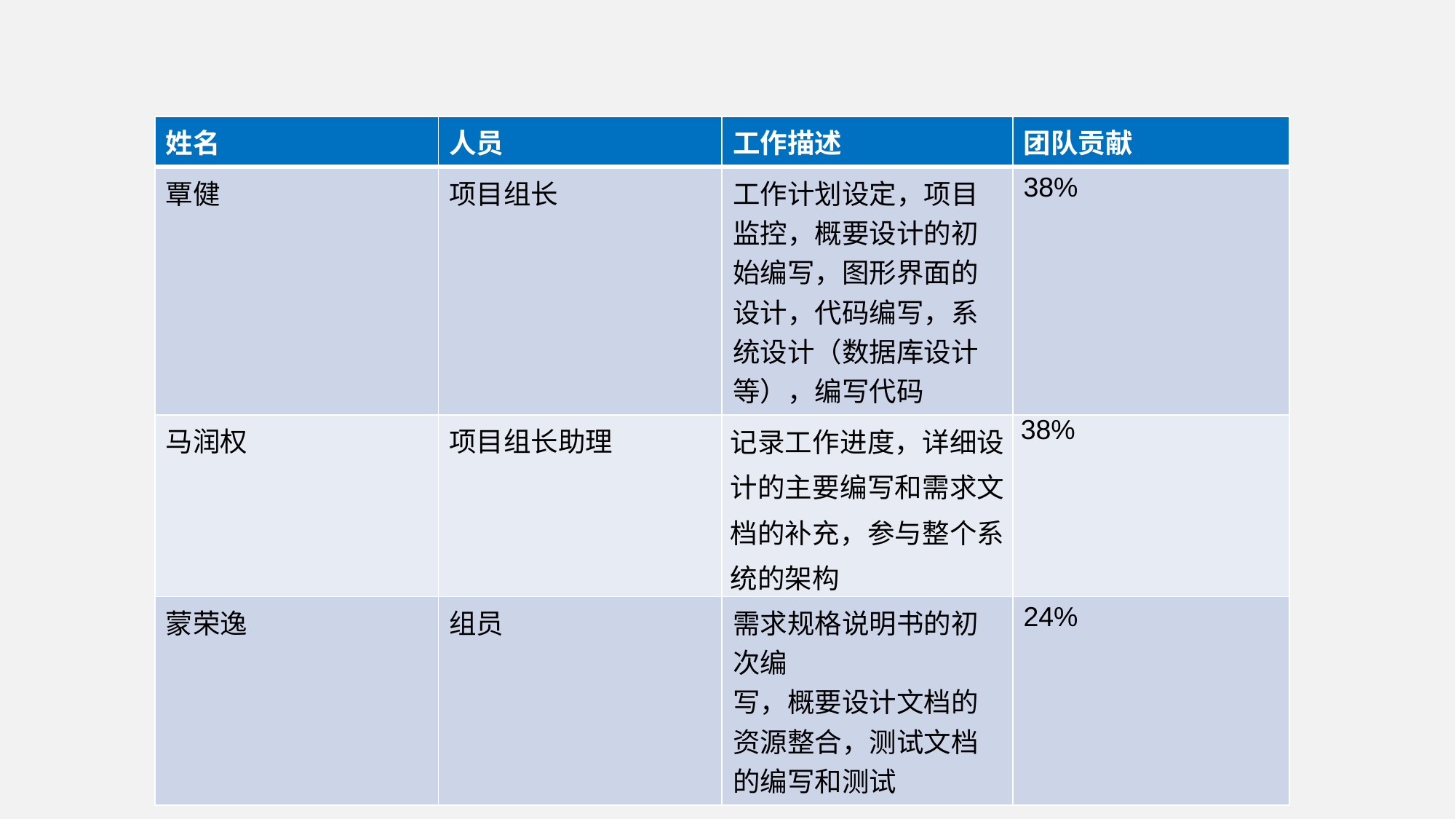

| 姓名 | 人员 | 工作描述 | 团队贡献 |
| --- | --- | --- | --- |
| 覃健 | 项目组长 | 工作计划设定，项目监控，概要设计的初始编写，图形界面的设计，代码编写，系统设计（数据库设计等），编写代码 | 38% |
| 马润权 | 项目组长助理 | 记录工作进度，详细设计的主要编写和需求文档的补充，参与整个系统的架构 | 38% |
| 蒙荣逸 | 组员 | 需求规格说明书的初次编 写，概要设计文档的资源整合，测试文档的编写和测试 | 24% |